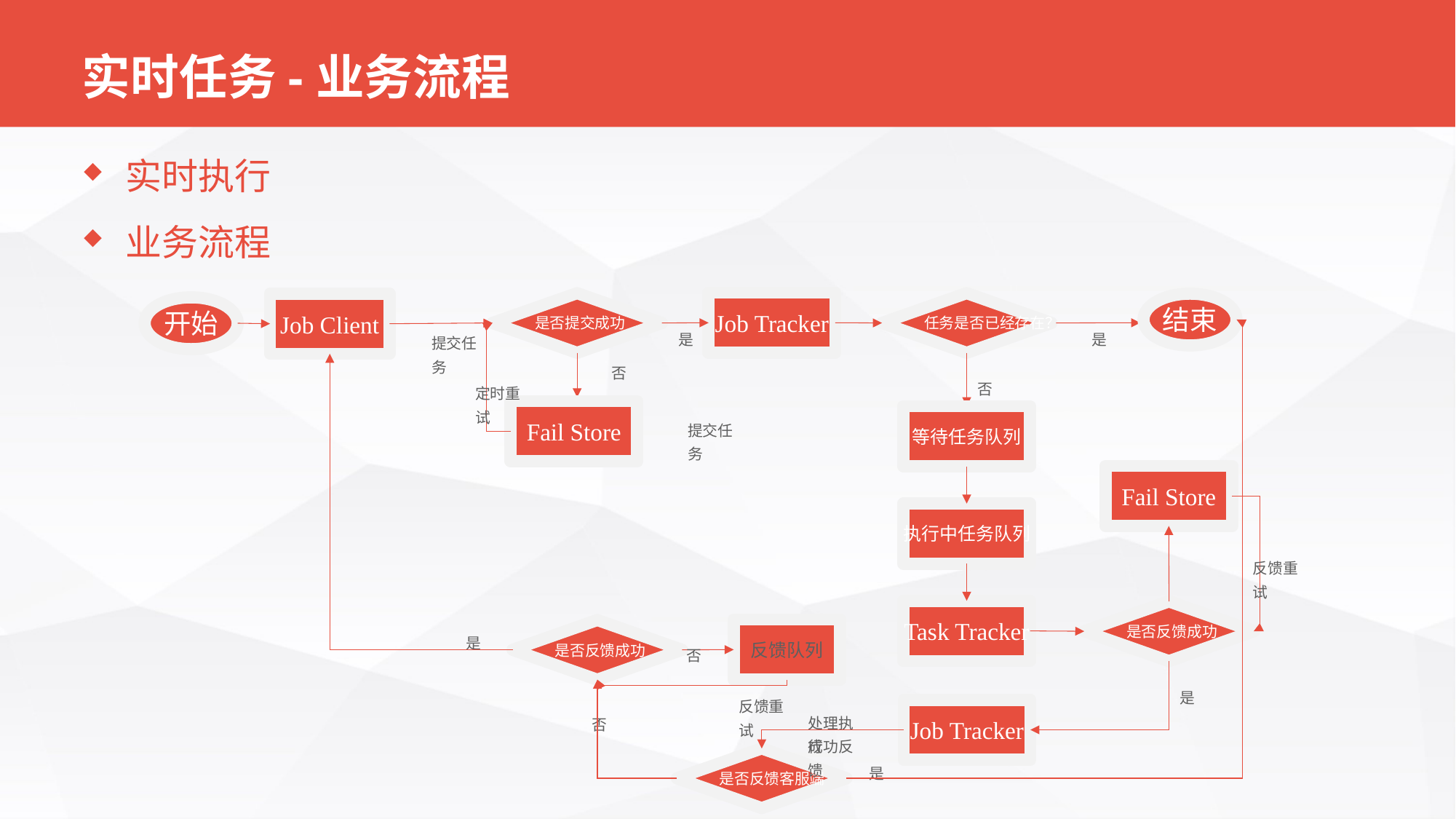

# 实时任务-业务流程
实时执行
业务流程
Job Tracker
是否提交成功
任务是否已经存在？
Job Client
结束
开始
是
是
提交任务
否
否
定时重试
Fail Store
等待任务队列
提交任务
Fail Store
执行中任务队列
反馈重试
Task Tracker
是否反馈成功
否
反馈队列
是否反馈成功
是
否
是
反馈重试
Job Tracker
处理执行
否
成功反馈
是否反馈客服端
是